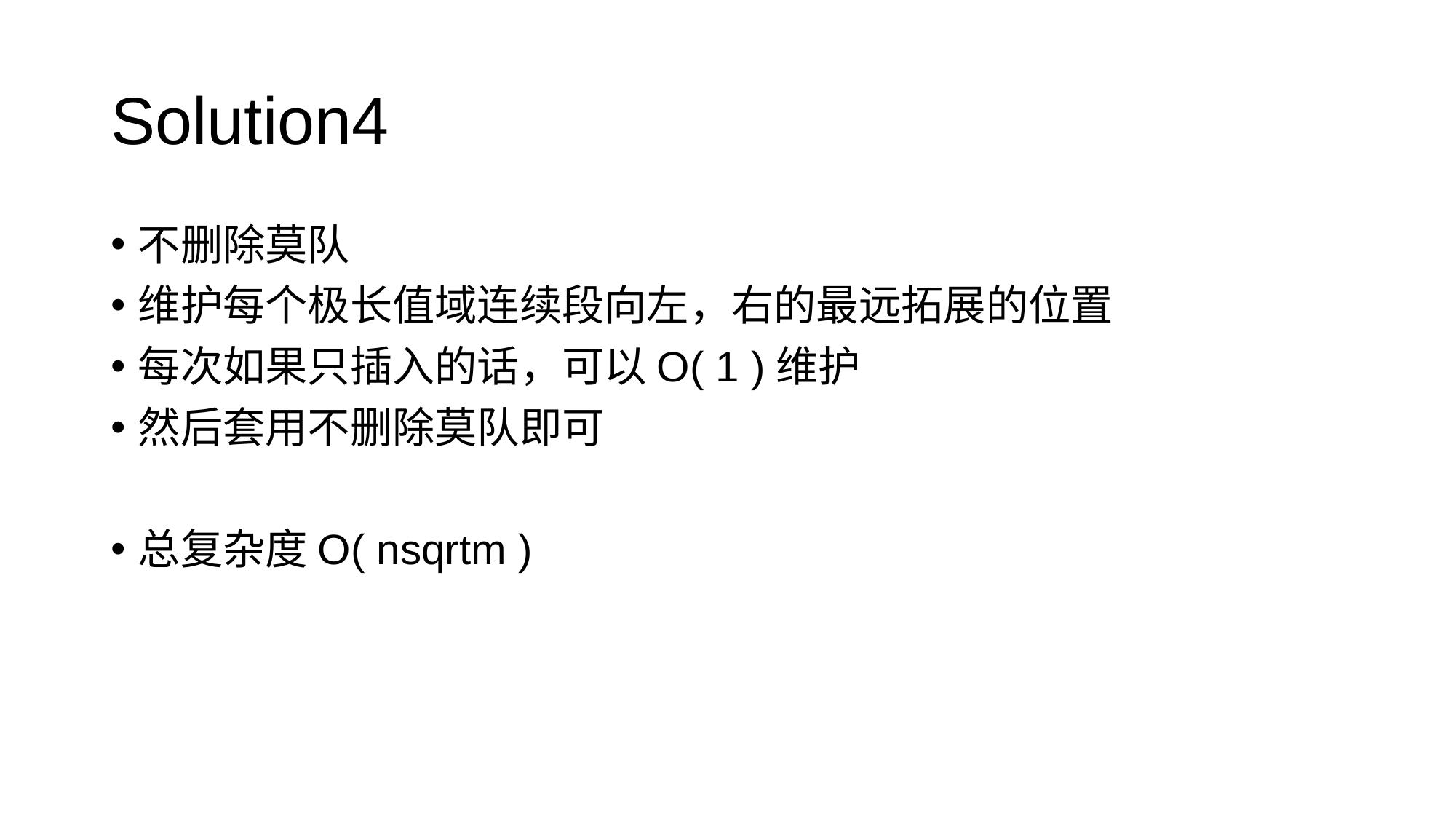

# Solution4
不删除莫队
维护每个极长值域连续段向左，右的最远拓展的位置
每次如果只插入的话，可以O( 1 )维护
然后套用不删除莫队即可

总复杂度O( nsqrtm )